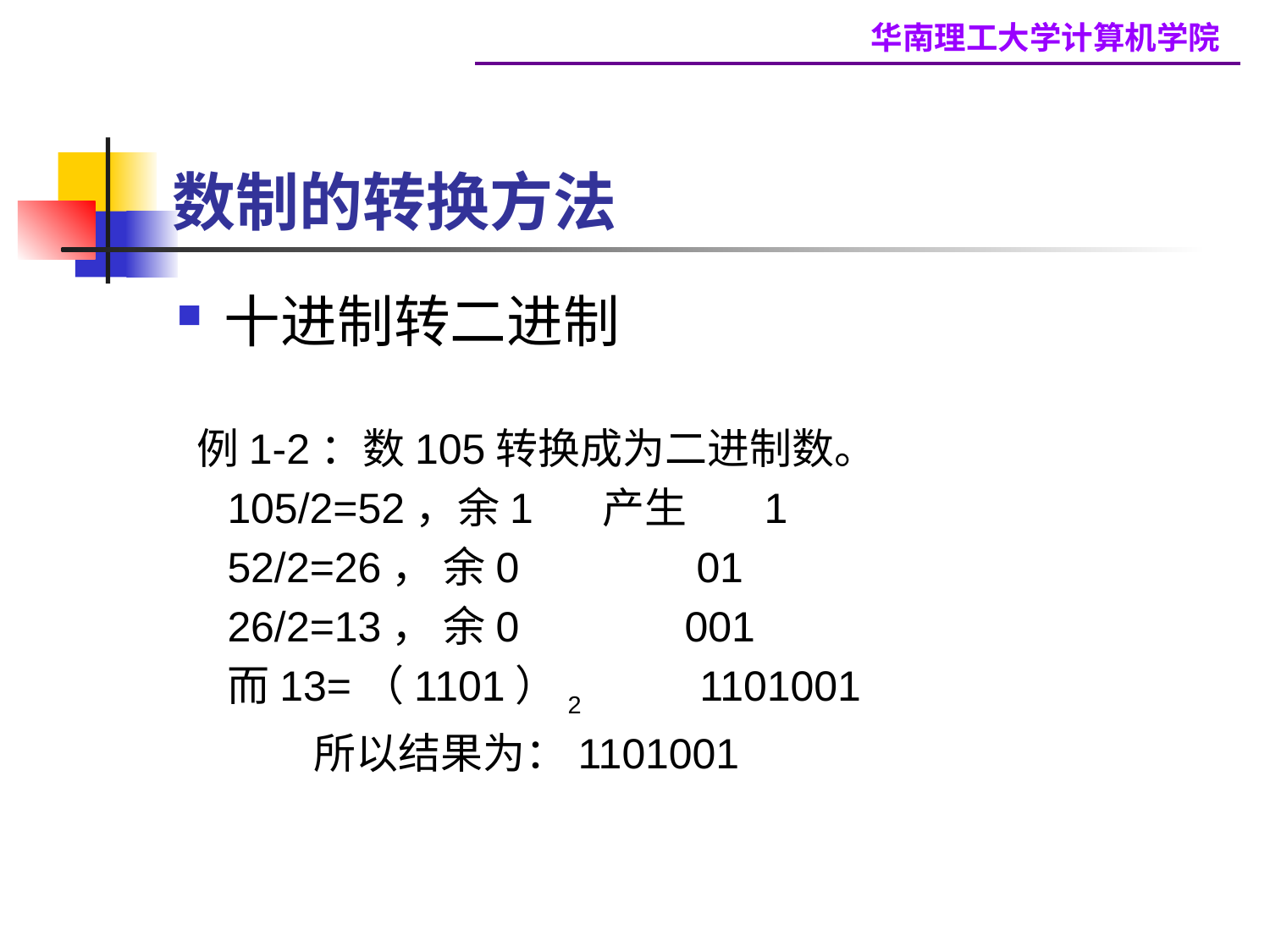

# 数制的转换方法
十进制转二进制

 例1-2：数105转换成为二进制数。
105/2=52，余1     产生       1
52/2=26， 余0               01
26/2=13， 余0              001
而13=（1101）2          1101001
        所以结果为：1101001